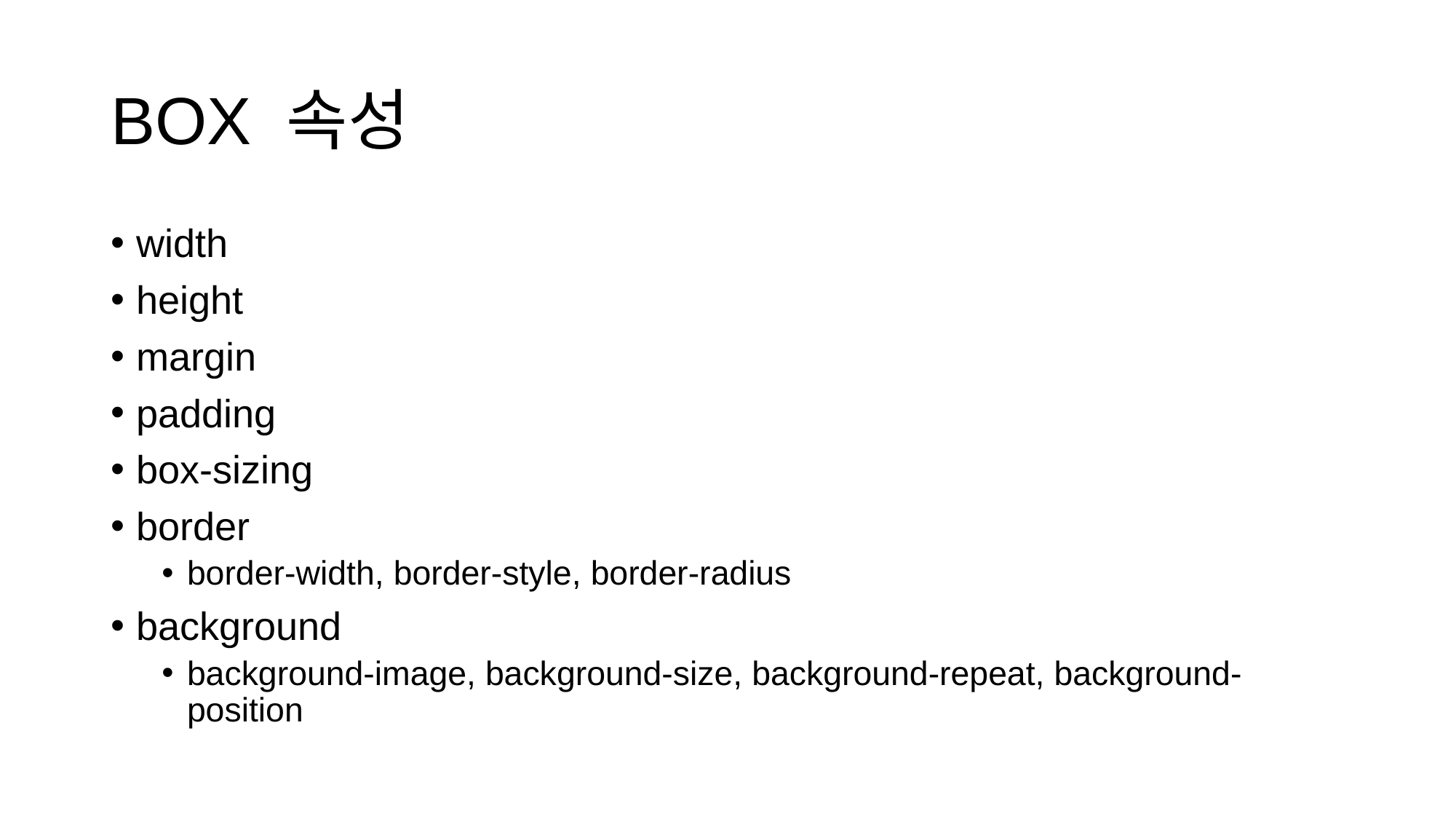

# BOX 속성
width
height
margin
padding
box-sizing
border
border-width, border-style, border-radius
background
background-image, background-size, background-repeat, background-position